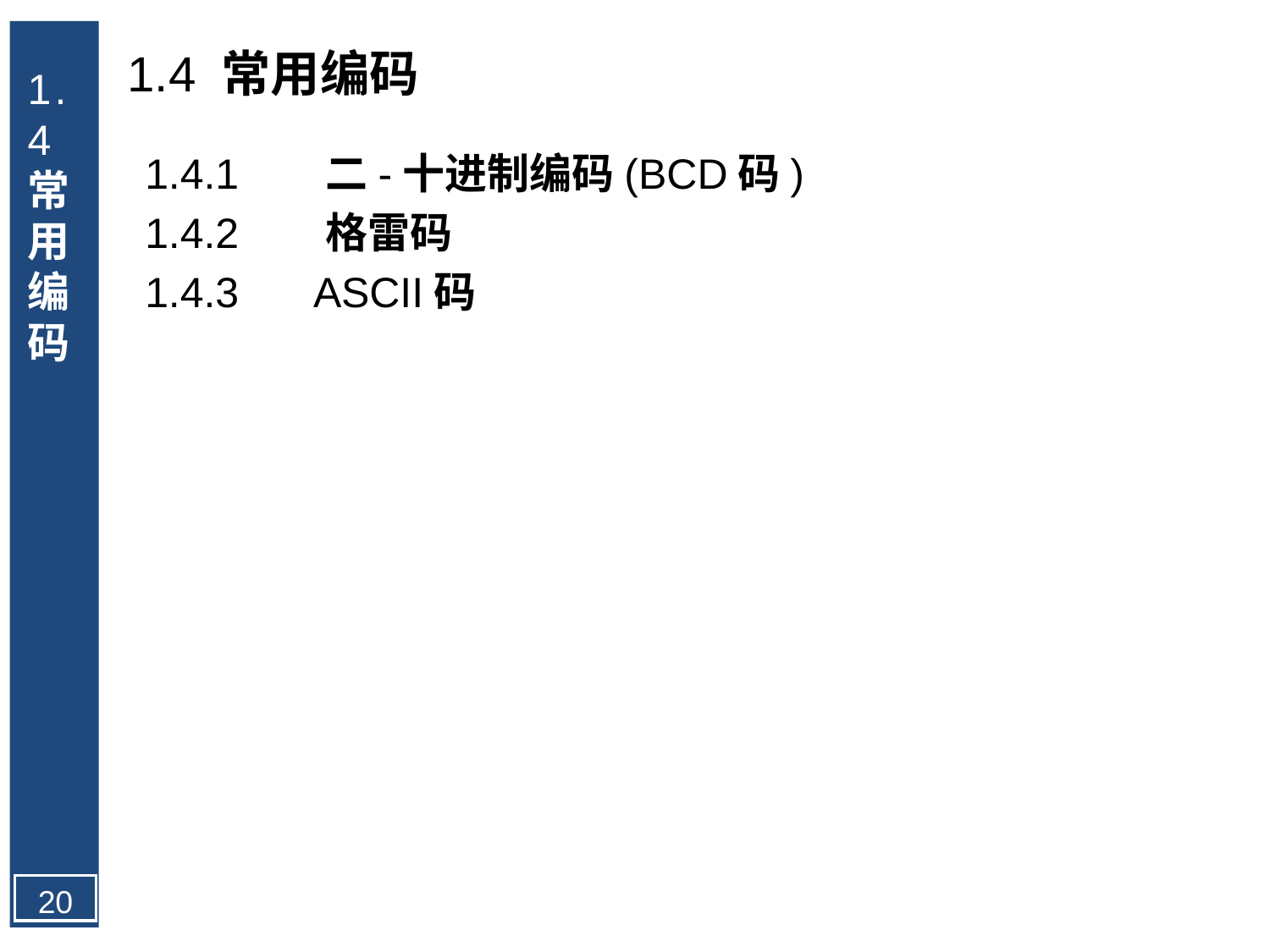

1.4  常用编码
1.4 常用编码
1.4.1	 二-十进制编码(BCD码)
1.4.2	 格雷码
1.4.3	 ASCII码
20